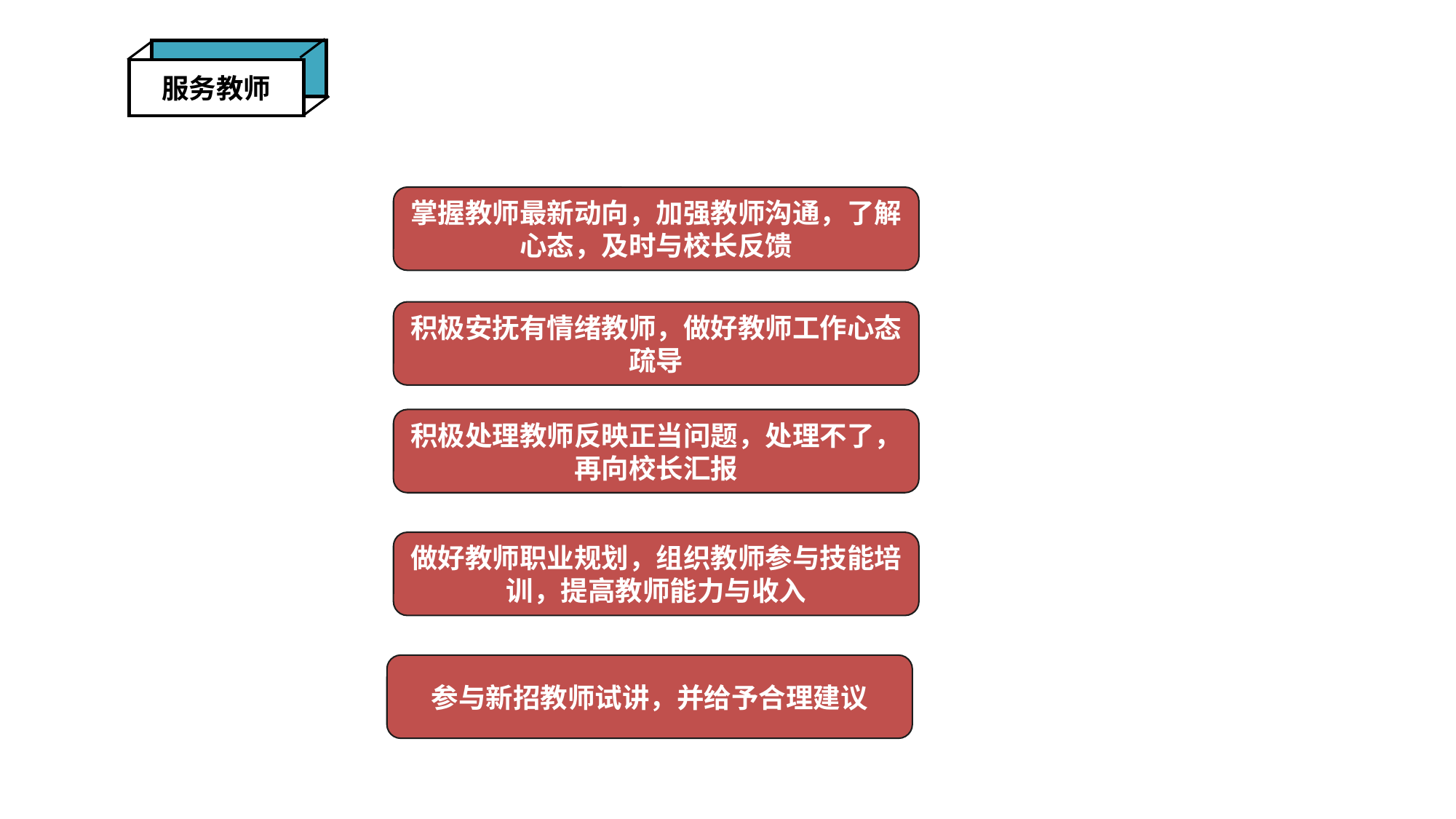

服务教师
掌握教师最新动向，加强教师沟通，了解心态，及时与校长反馈
积极安抚有情绪教师，做好教师工作心态疏导
积极处理教师反映正当问题，处理不了，再向校长汇报
做好教师职业规划，组织教师参与技能培训，提高教师能力与收入
参与新招教师试讲，并给予合理建议